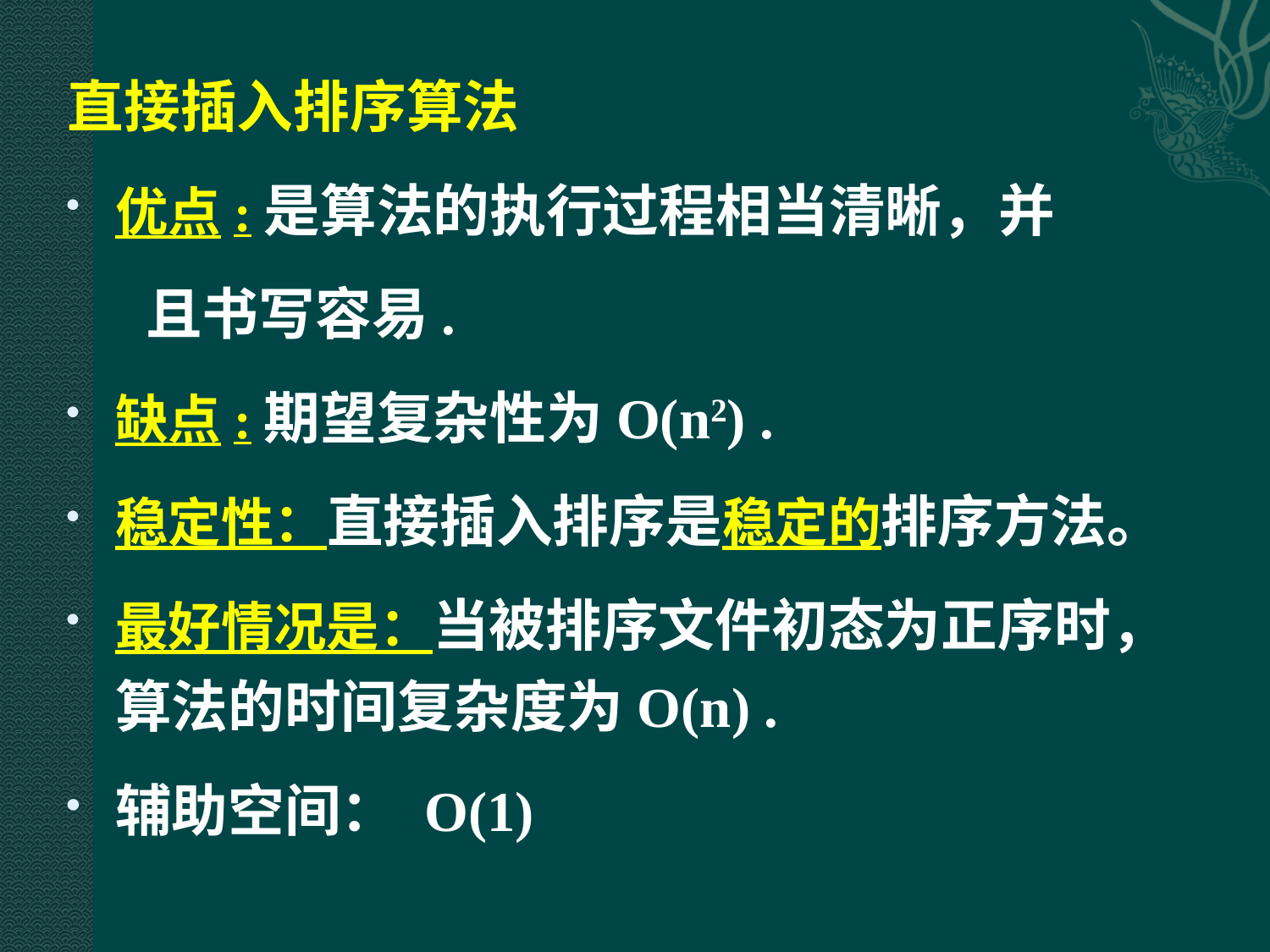

直接插入排序算法
优点:是算法的执行过程相当清晰，并
     且书写容易.
缺点:期望复杂性为O(n2) .
稳定性：直接插入排序是稳定的排序方法。
最好情况是：当被排序文件初态为正序时，算法的时间复杂度为O(n) .
辅助空间： O(1)